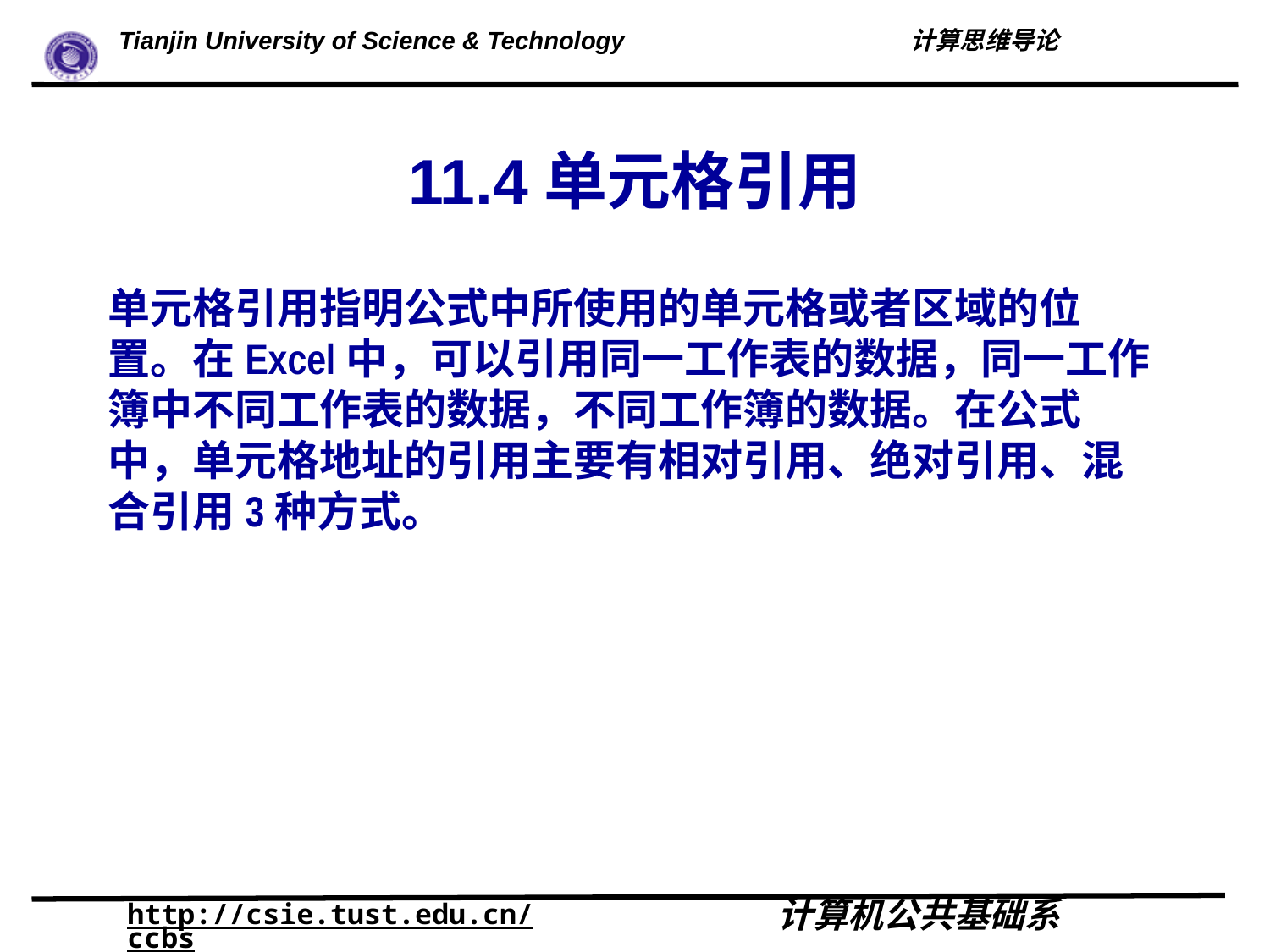

# 11.4单元格引用
单元格引用指明公式中所使用的单元格或者区域的位置。在Excel中，可以引用同一工作表的数据，同一工作簿中不同工作表的数据，不同工作簿的数据。在公式中，单元格地址的引用主要有相对引用、绝对引用、混合引用3种方式。